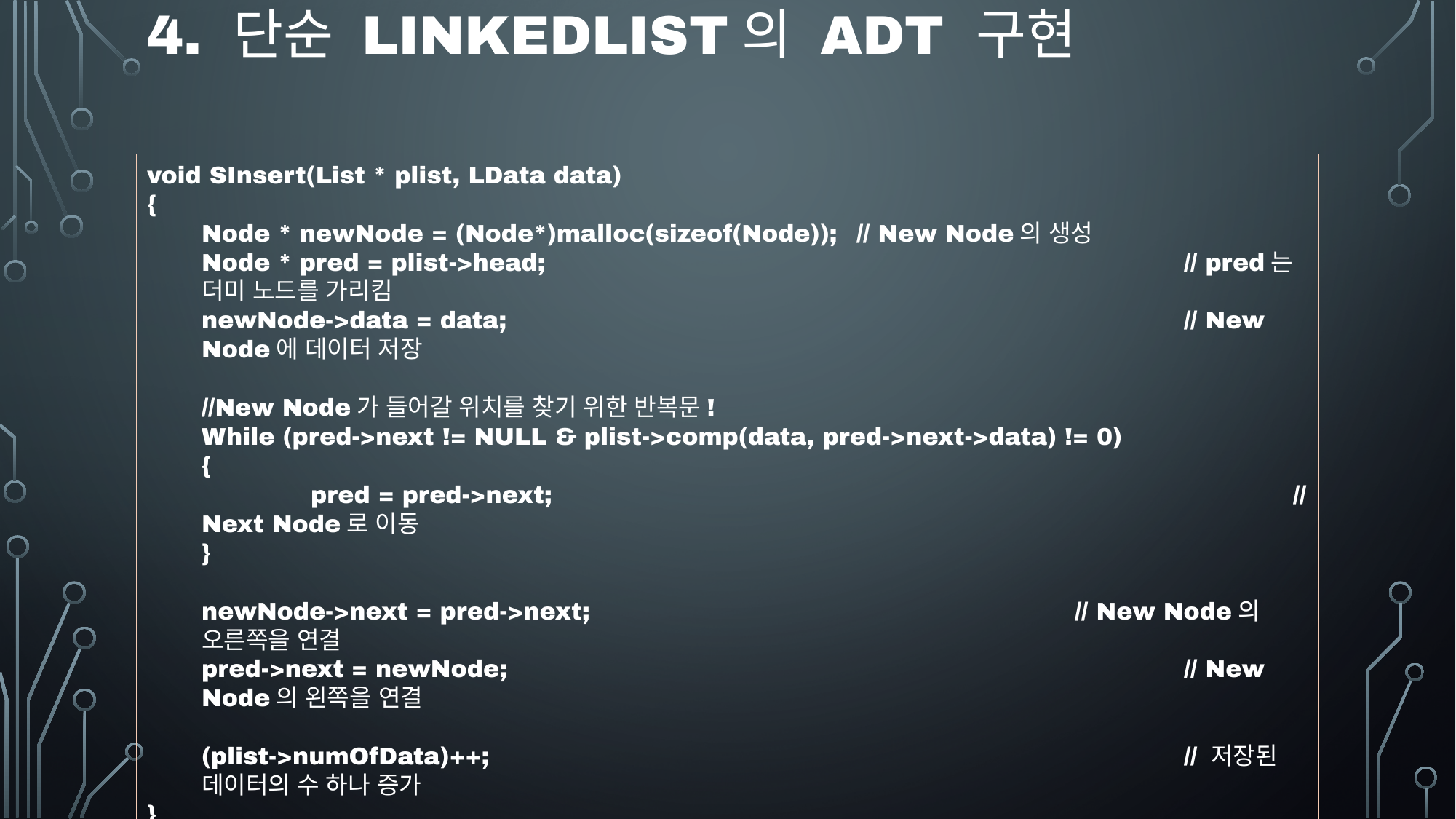

# 4. 단순 LinkedList의 ADT 구현
void SInsert(List * plist, LData data)
{
Node * newNode = (Node*)malloc(sizeof(Node));	// New Node의 생성
Node * pred = plist->head;						// pred는 더미 노드를 가리킴
newNode->data = data;							// New Node에 데이터 저장

//New Node가 들어갈 위치를 찾기 위한 반복문!
While (pred->next != NULL & plist->comp(data, pred->next->data) != 0)
{
	pred = pred->next;							// Next Node로 이동
}

newNode->next = pred->next;					// New Node의 오른쪽을 연결
pred->next = newNode;							// New Node의 왼쪽을 연결

(plist->numOfData)++;							// 저장된 데이터의 수 하나 증가
}